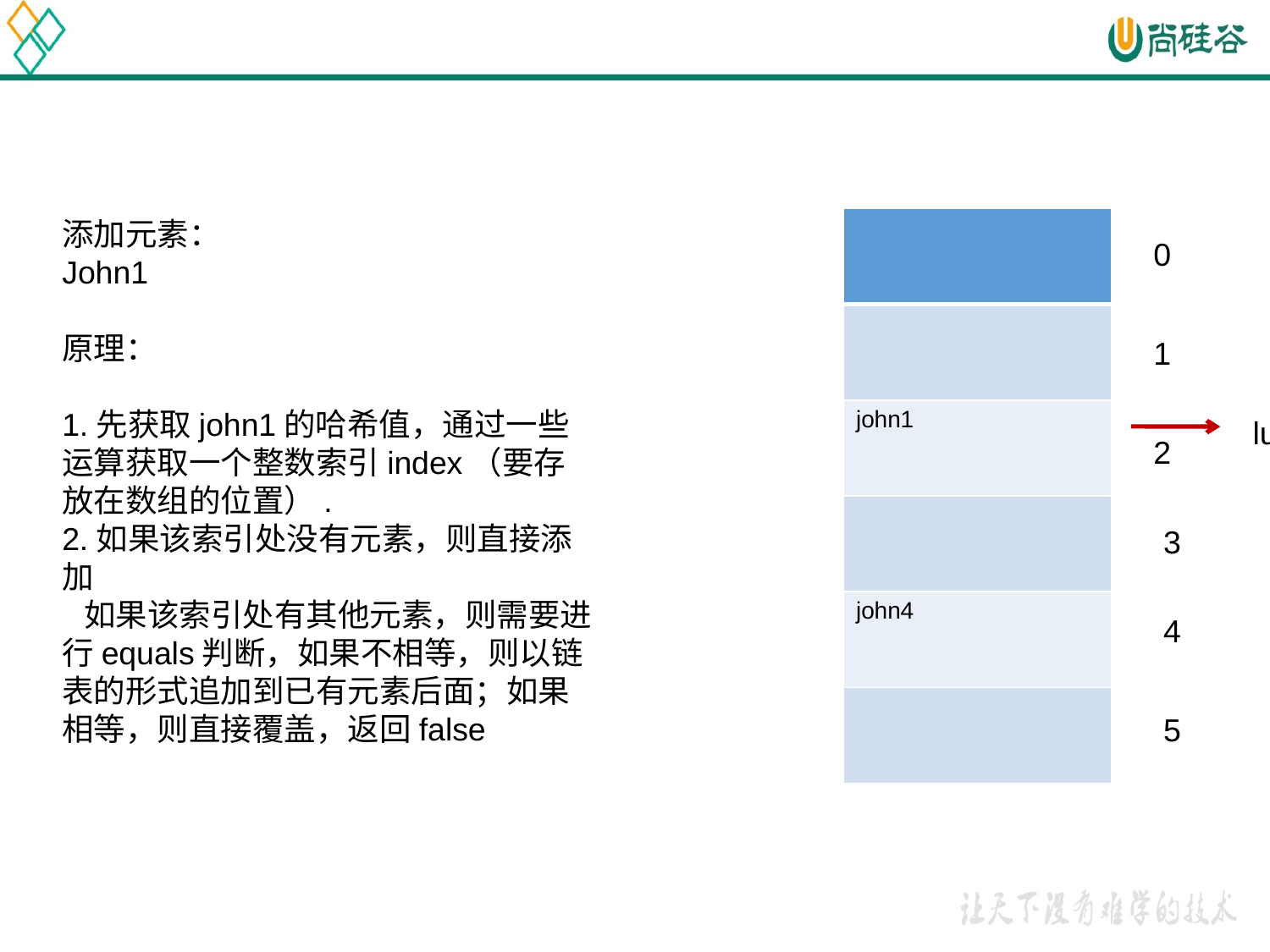

#
添加元素：
John1

原理：

1.先获取john1的哈希值，通过一些运算获取一个整数索引index（要存放在数组的位置）.
2.如果该索引处没有元素，则直接添加
  如果该索引处有其他元素，则需要进行equals判断，如果不相等，则以链表的形式追加到已有元素后面；如果相等，则直接覆盖，返回false

|  |
| --- |
|  |
| john1 |
|  |
| john4 |
|  |
0
1
lucy
2
3
4
5